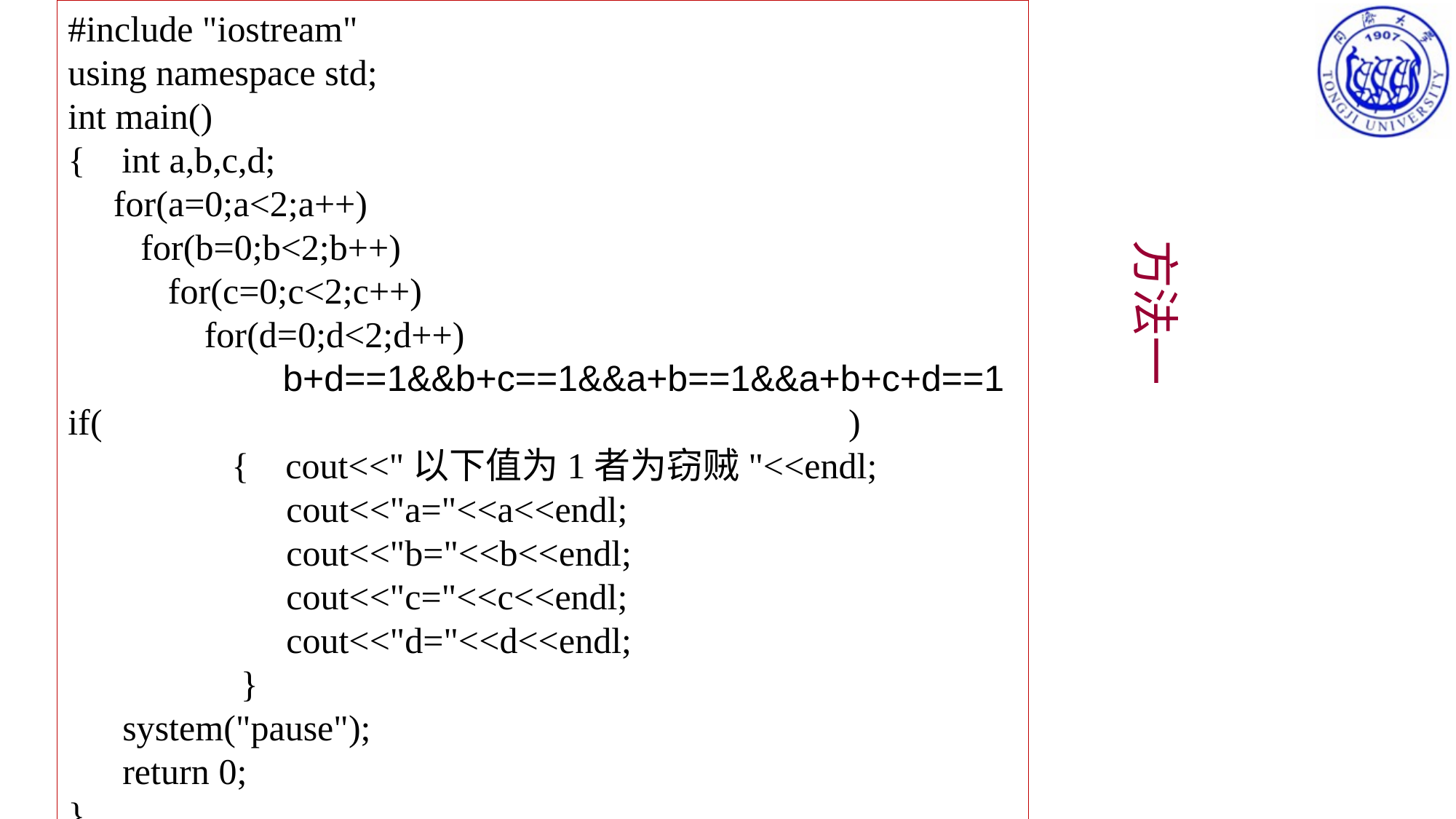

#include "iostream"
using namespace std;
int main()
{    int a,b,c,d;
     for(a=0;a<2;a++)
        for(b=0;b<2;b++)
           for(c=0;c<2;c++)
               for(d=0;d<2;d++)
                  if(                                                                                  )
                  {    cout<<"以下值为1者为窃贼"<<endl;
		cout<<"a="<<a<<endl;
		cout<<"b="<<b<<endl;
		cout<<"c="<<c<<endl;
		cout<<"d="<<d<<endl;
	       }
      system("pause");
      return 0;
}
方法一
b+d==1&&b+c==1&&a+b==1&&a+b+c+d==1